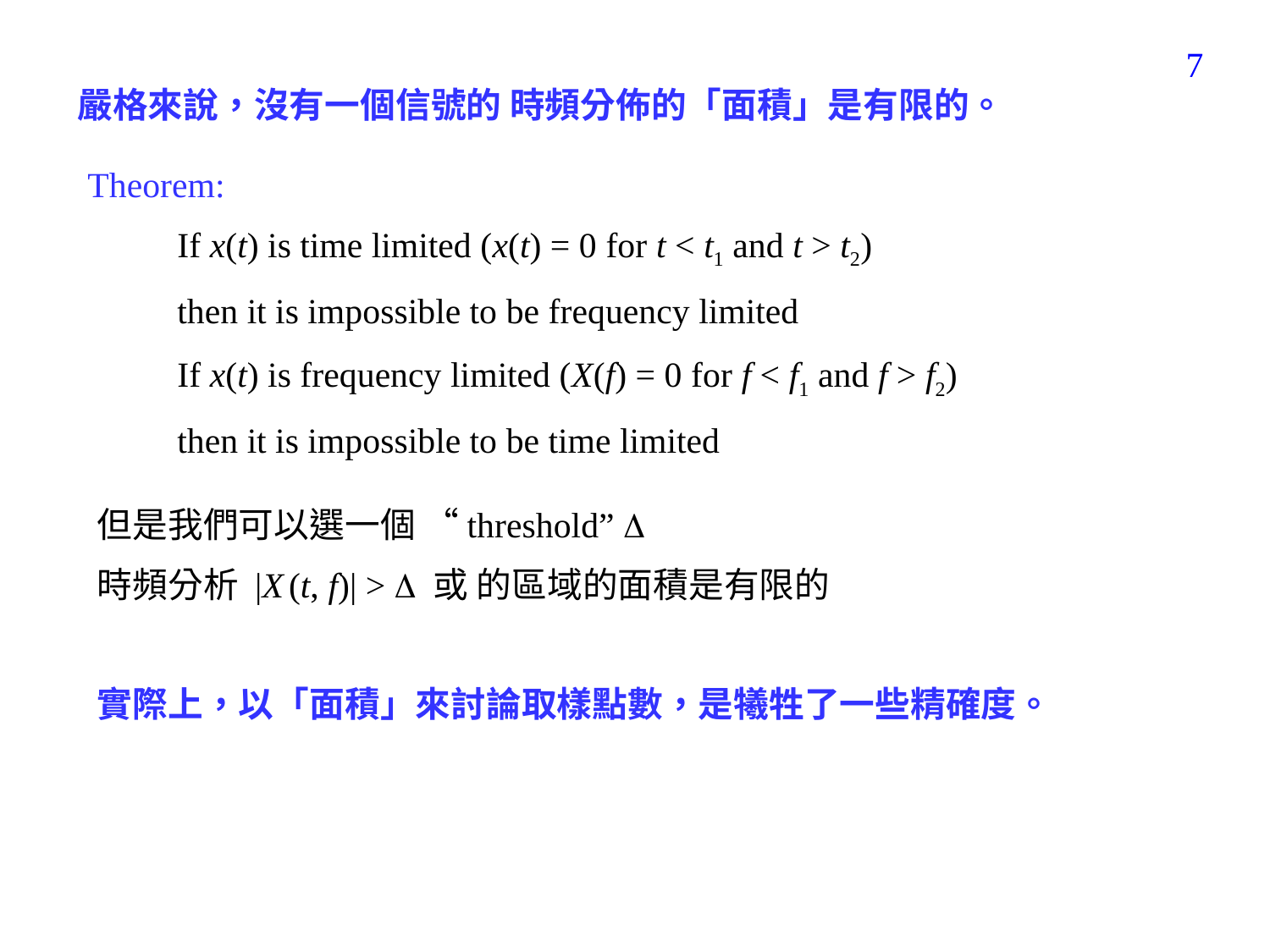

7
嚴格來說，沒有一個信號的 時頻分佈的「面積」是有限的。
Theorem:
If x(t) is time limited (x(t) = 0 for t < t1 and t > t2)
then it is impossible to be frequency limited
If x(t) is frequency limited (X(f) = 0 for f < f1 and f > f2)
then it is impossible to be time limited
但是我們可以選一個 “threshold” Δ
時頻分析 |X (t, f)| > Δ 或 的區域的面積是有限的
實際上，以「面積」來討論取樣點數，是犧牲了一些精確度。